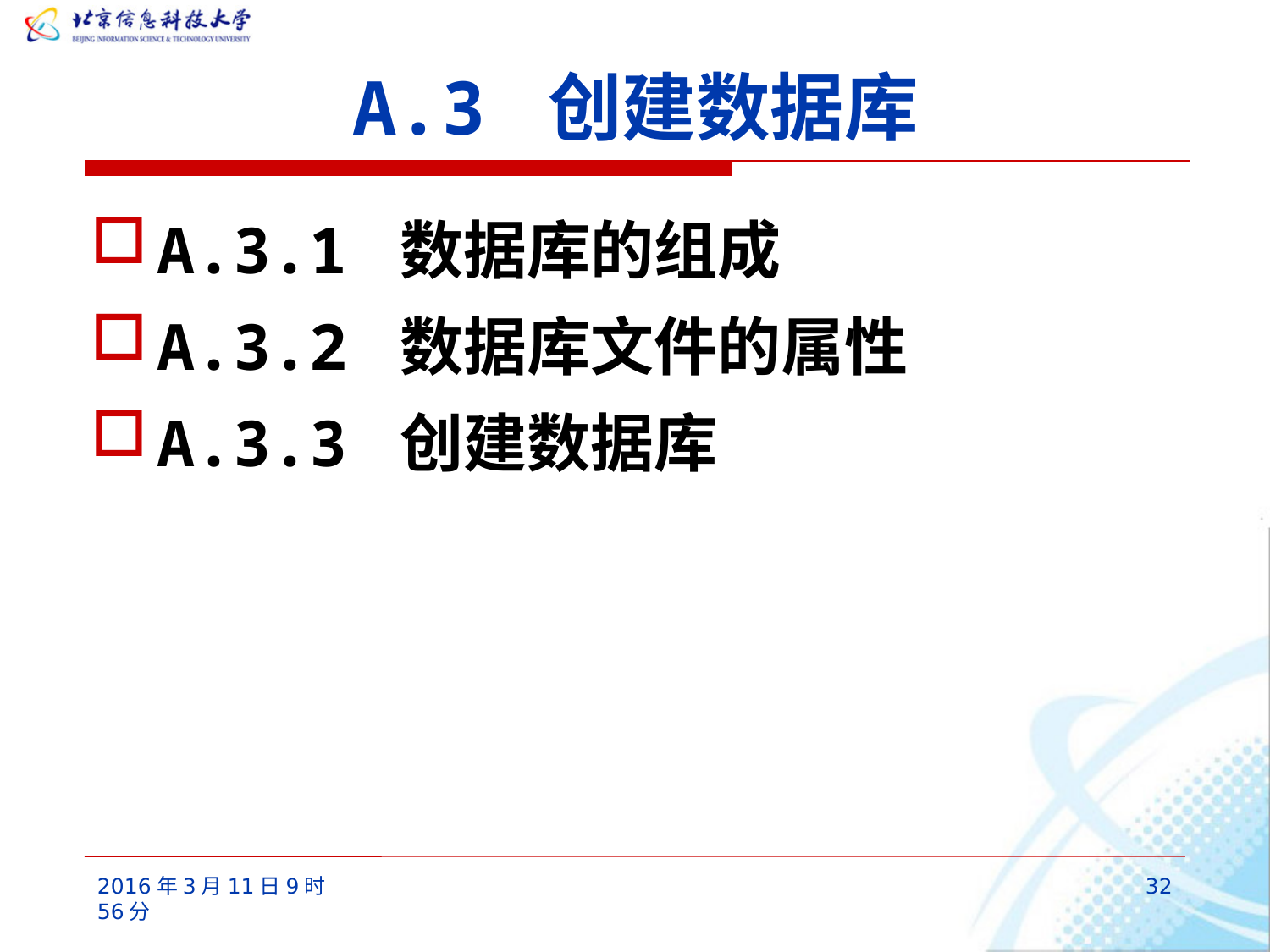

# A.3 创建数据库
A.3.1 数据库的组成
A.3.2 数据库文件的属性
A.3.3 创建数据库
2016年3月11日9时56分
32